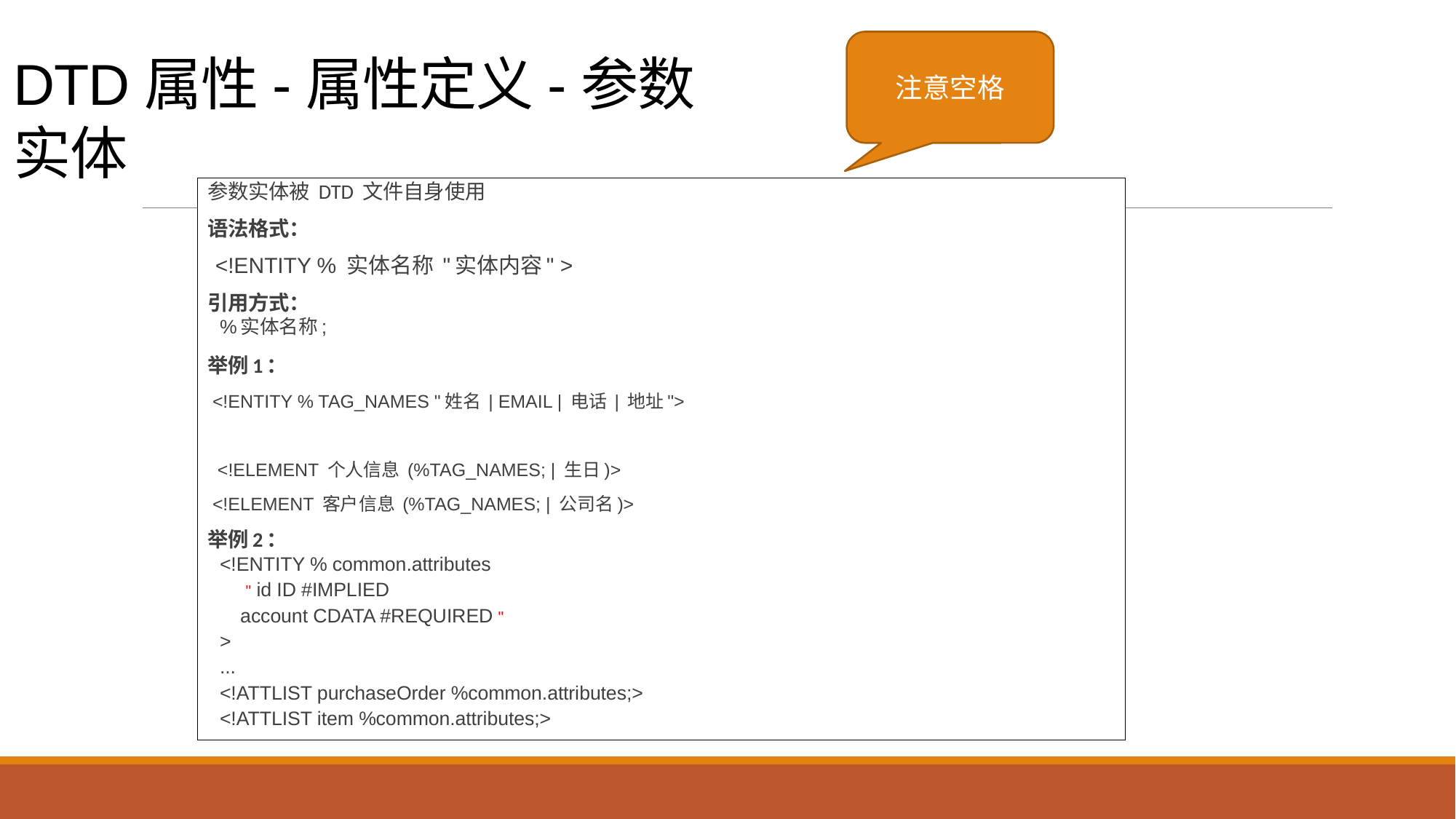

注意空格
# DTD属性-属性定义-参数实体
参数实体被 DTD 文件自身使用
语法格式：
   <!ENTITY % 实体名称 "实体内容" >
引用方式：
%实体名称;
举例1：
	 <!ENTITY % TAG_NAMES "姓名 | EMAIL | 电话 | 地址">

    <!ELEMENT 个人信息 (%TAG_NAMES; | 生日)>
	 <!ELEMENT 客户信息 (%TAG_NAMES; | 公司名)>
举例2：
<!ENTITY % common.attributes
	 " id ID #IMPLIED
	account CDATA #REQUIRED "
>
...
<!ATTLIST purchaseOrder %common.attributes;>
<!ATTLIST item %common.attributes;>